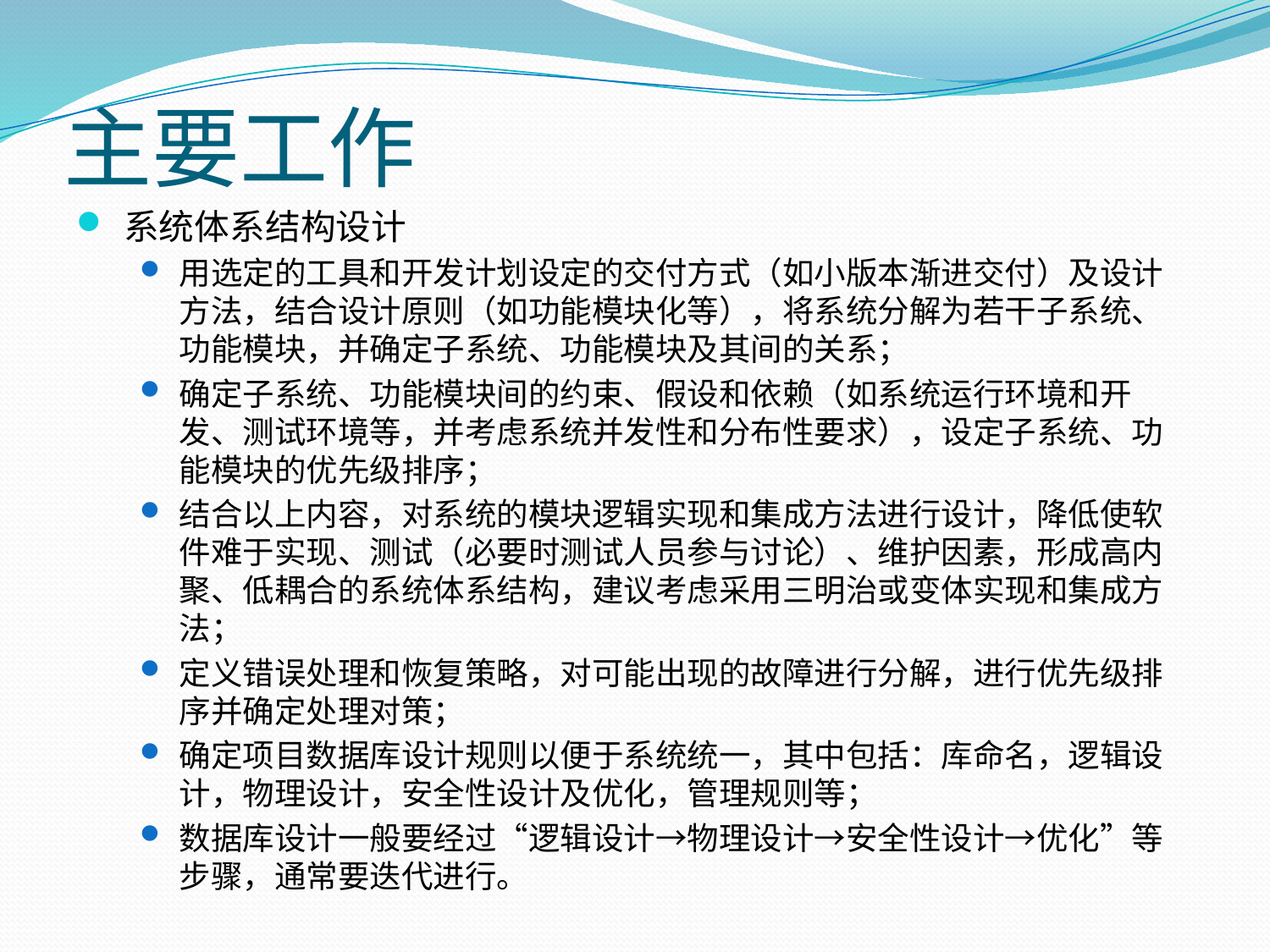

# 主要工作
系统体系结构设计
用选定的工具和开发计划设定的交付方式（如小版本渐进交付）及设计方法，结合设计原则（如功能模块化等），将系统分解为若干子系统、功能模块，并确定子系统、功能模块及其间的关系；
确定子系统、功能模块间的约束、假设和依赖（如系统运行环境和开发、测试环境等，并考虑系统并发性和分布性要求），设定子系统、功能模块的优先级排序；
结合以上内容，对系统的模块逻辑实现和集成方法进行设计，降低使软件难于实现、测试（必要时测试人员参与讨论）、维护因素，形成高内聚、低耦合的系统体系结构，建议考虑采用三明治或变体实现和集成方法；
定义错误处理和恢复策略，对可能出现的故障进行分解，进行优先级排序并确定处理对策；
确定项目数据库设计规则以便于系统统一，其中包括：库命名，逻辑设计，物理设计，安全性设计及优化，管理规则等；
数据库设计一般要经过“逻辑设计→物理设计→安全性设计→优化”等步骤，通常要迭代进行。